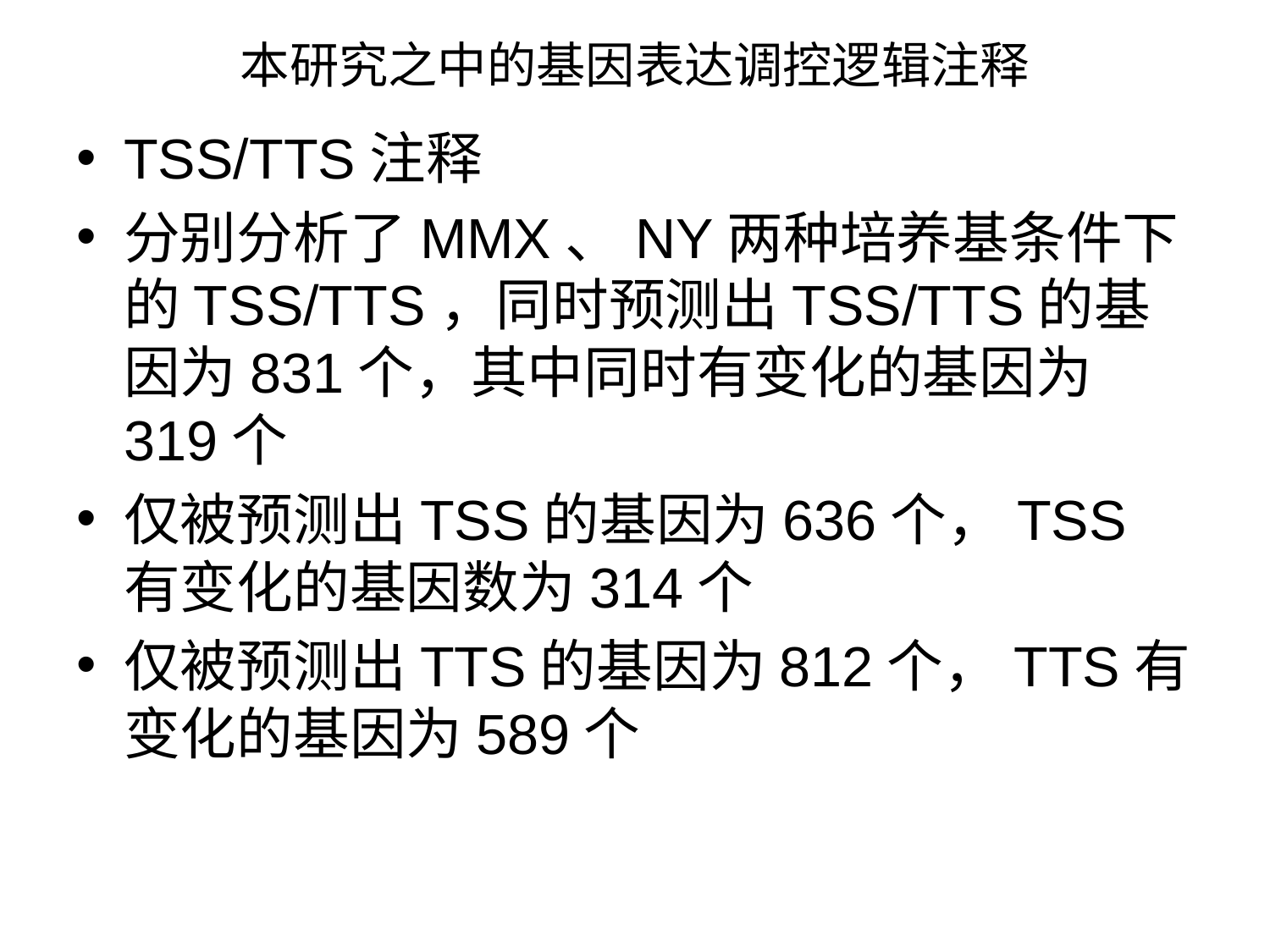

# 本研究之中的基因表达调控逻辑注释
TSS/TTS注释
分别分析了MMX、NY两种培养基条件下的TSS/TTS，同时预测出TSS/TTS的基因为831个，其中同时有变化的基因为319个
仅被预测出TSS的基因为636个，TSS有变化的基因数为314个
仅被预测出TTS的基因为812个，TTS有变化的基因为589个